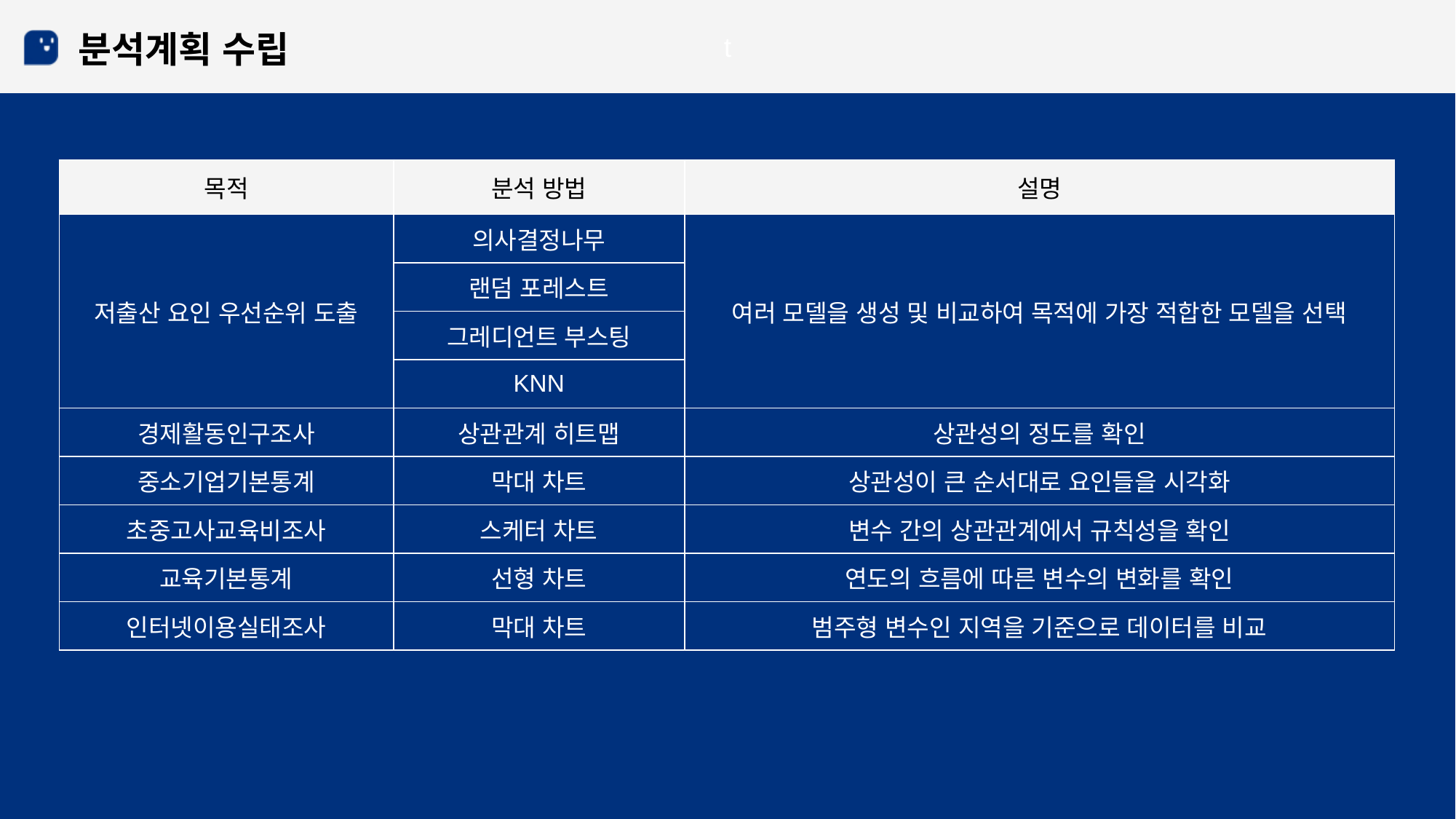

분석계획 수립
| 목적 | 분석 방법 | 설명 |
| --- | --- | --- |
| 저출산 요인 우선순위 도출 | 의사결정나무 | 여러 모델을 생성 및 비교하여 목적에 가장 적합한 모델을 선택 |
|  | 랜덤 포레스트 |  |
|  | 그레디언트 부스팅 |  |
|  | KNN |  |
| 경제활동인구조사 | 상관관계 히트맵 | 상관성의 정도를 확인 |
| 중소기업기본통계 | 막대 차트 | 상관성이 큰 순서대로 요인들을 시각화 |
| 초중고사교육비조사 | 스케터 차트 | 변수 간의 상관관계에서 규칙성을 확인 |
| 교육기본통계 | 선형 차트 | 연도의 흐름에 따른 변수의 변화를 확인 |
| 인터넷이용실태조사 | 막대 차트 | 범주형 변수인 지역을 기준으로 데이터를 비교 |